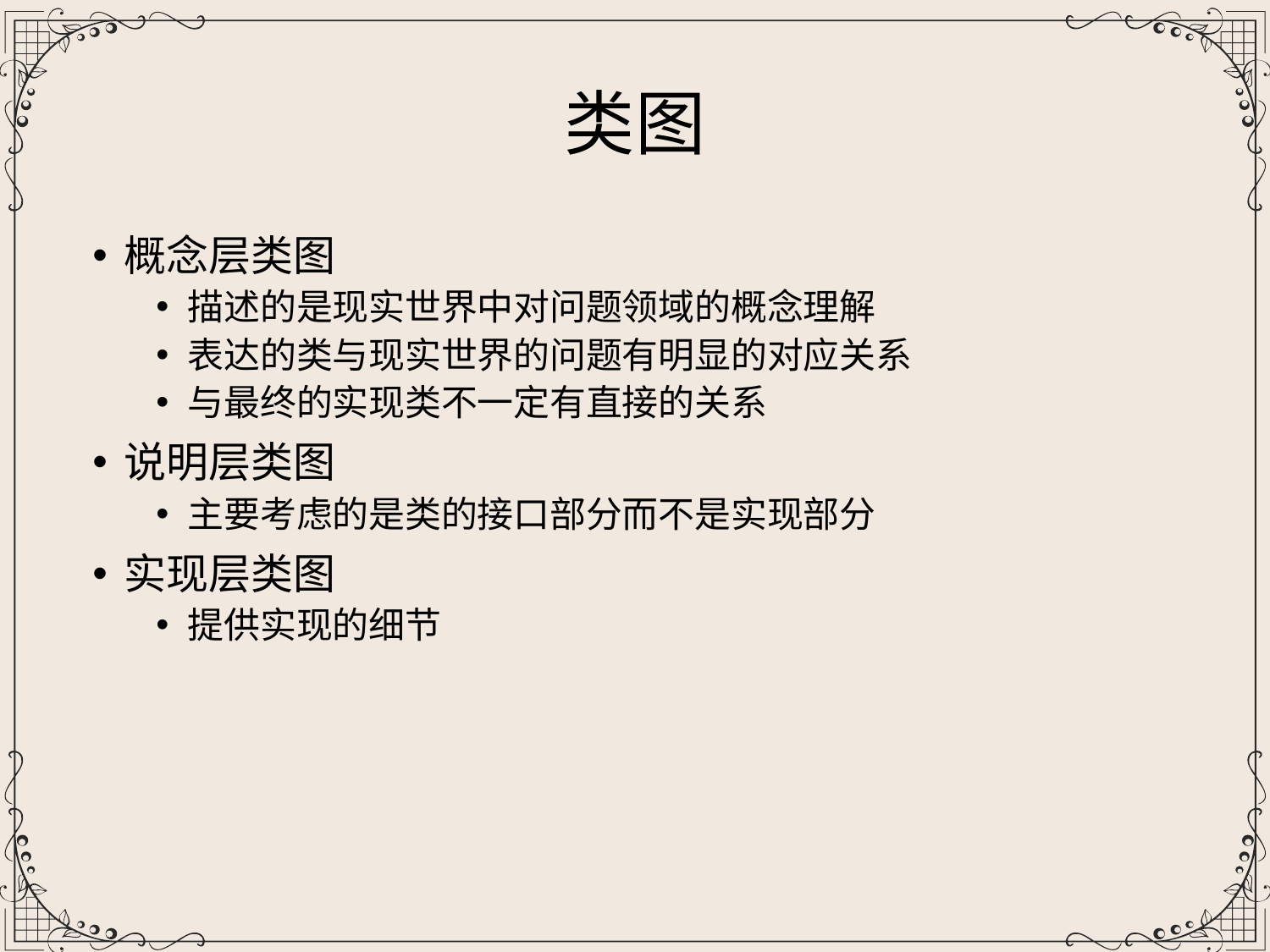

类图
概念层类图
描述的是现实世界中对问题领域的概念理解
表达的类与现实世界的问题有明显的对应关系
与最终的实现类不一定有直接的关系
说明层类图
主要考虑的是类的接口部分而不是实现部分
实现层类图
提供实现的细节